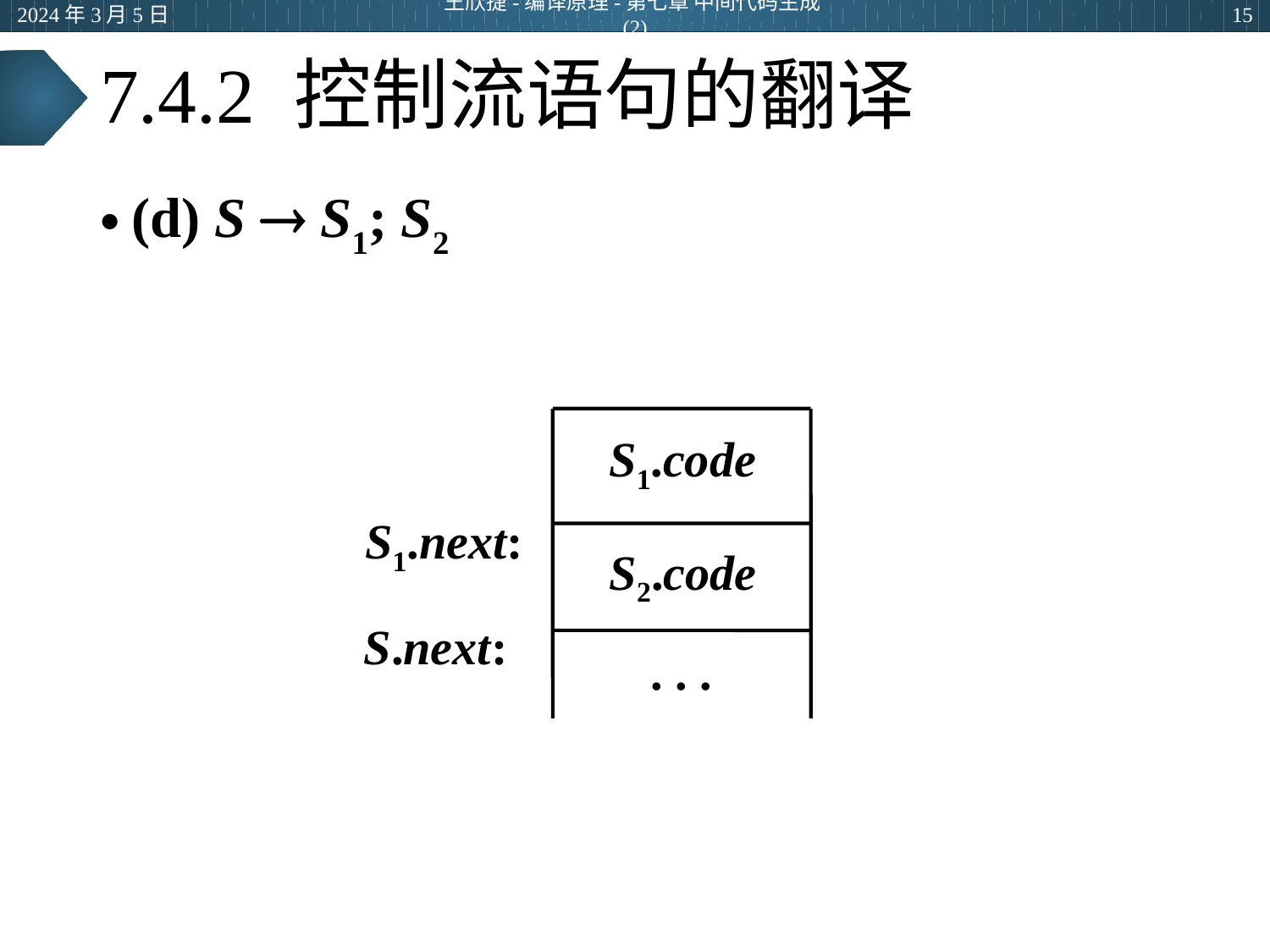

2024年3月5日
王欣捷-编译原理-第七章 中间代码生成(2)
15
# 7.4.2 控制流语句的翻译
(d) S → S1; S2

S1.code
S1.next:

S2.code

. . .
S.next: